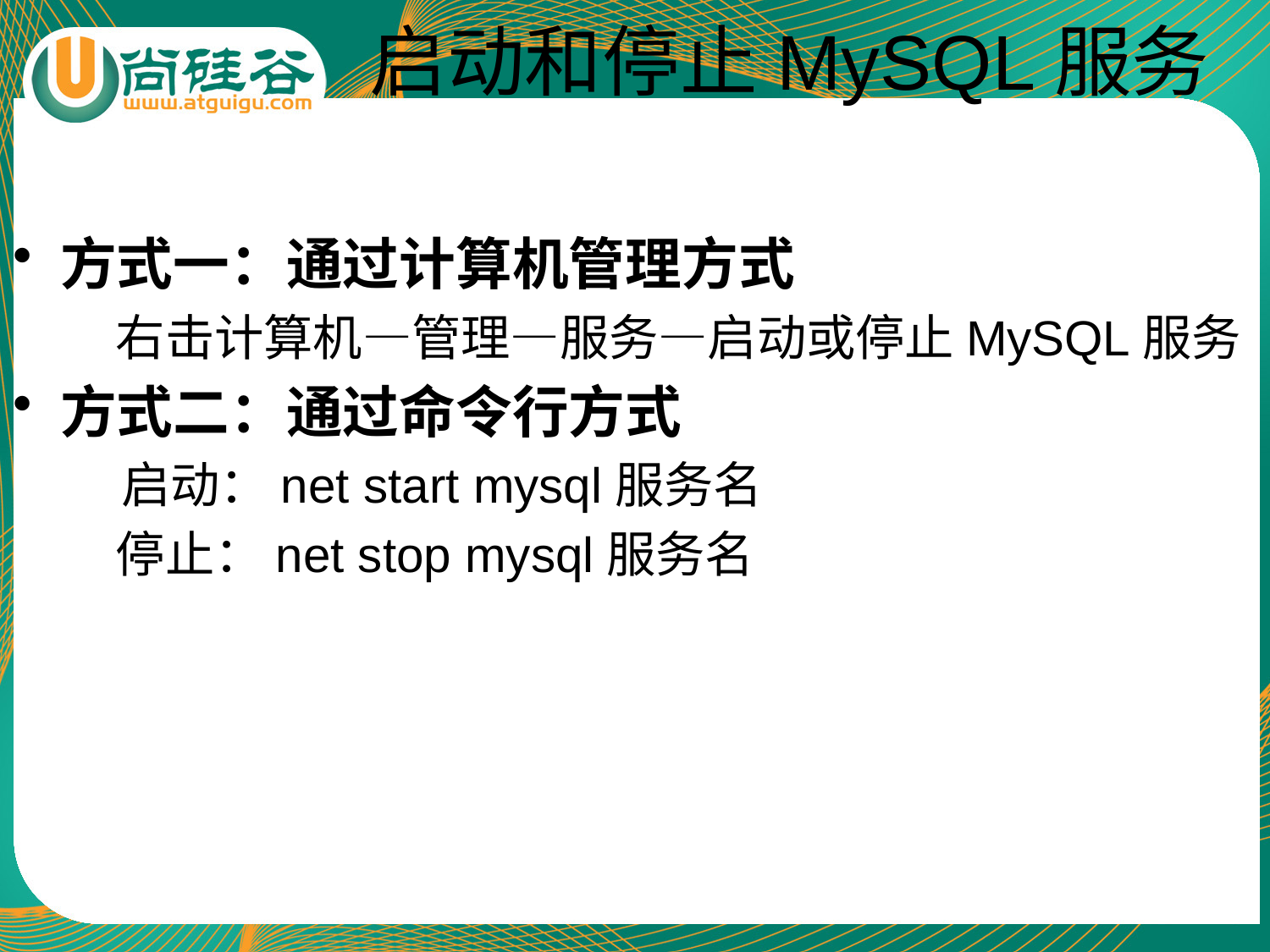

# 启动和停止MySQL服务
方式一：通过计算机管理方式
	右击计算机—管理—服务—启动或停止MySQL服务
方式二：通过命令行方式
   启动：net start mysql服务名
	停止：net stop mysql服务名